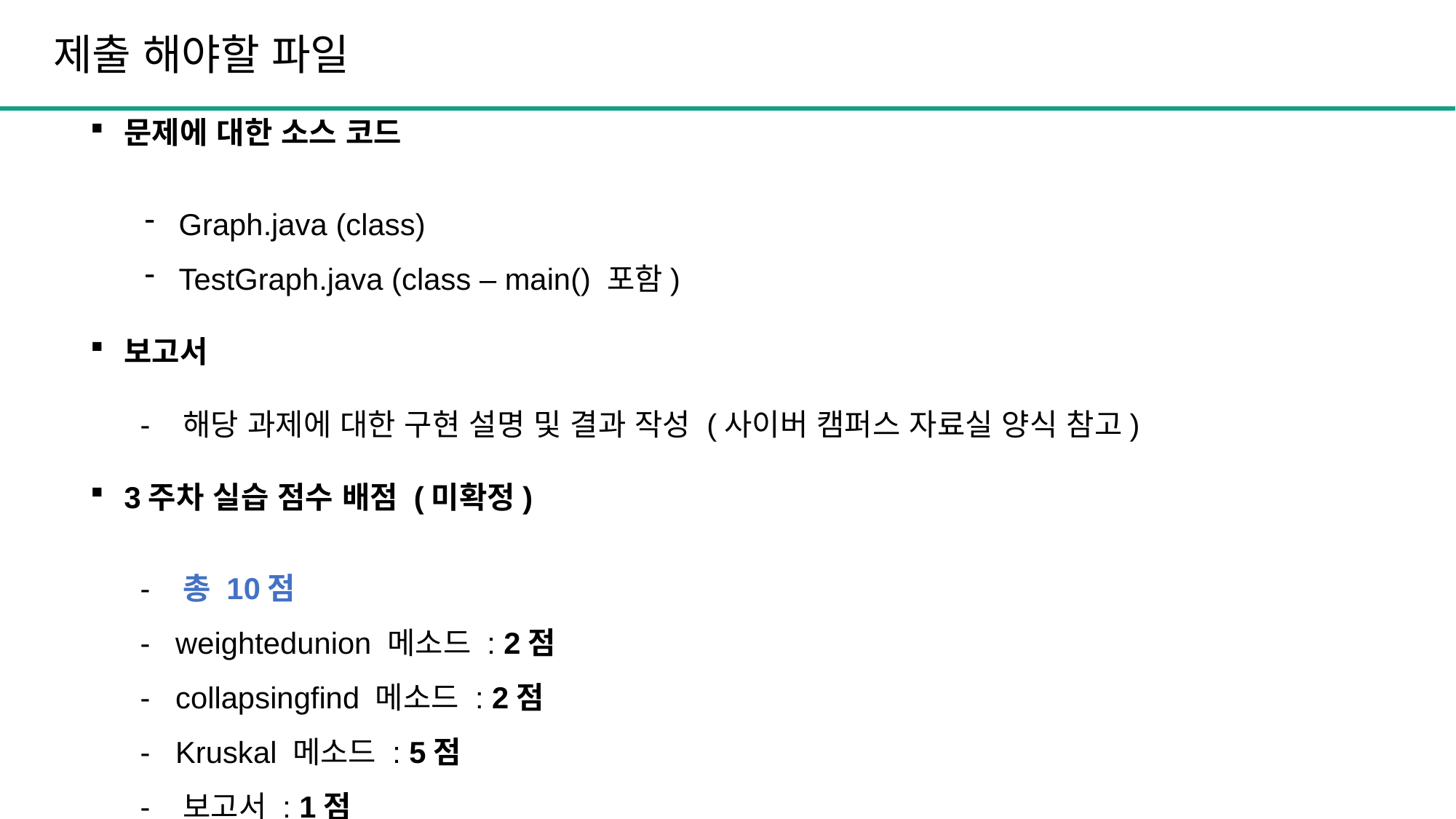

제출 해야할 파일
문제에 대한 소스 코드

Graph.java (class)
TestGraph.java (class – main() 포함)

보고서

      -   해당 과제에 대한 구현 설명 및 결과 작성 (사이버 캠퍼스 자료실 양식 참고)

3주차 실습 점수 배점 (미확정)

      -   총 10점
      -   weightedunion 메소드 : 2점
      -   collapsingfind 메소드 : 2점
      -   Kruskal 메소드 : 5점
      -   보고서 : 1점